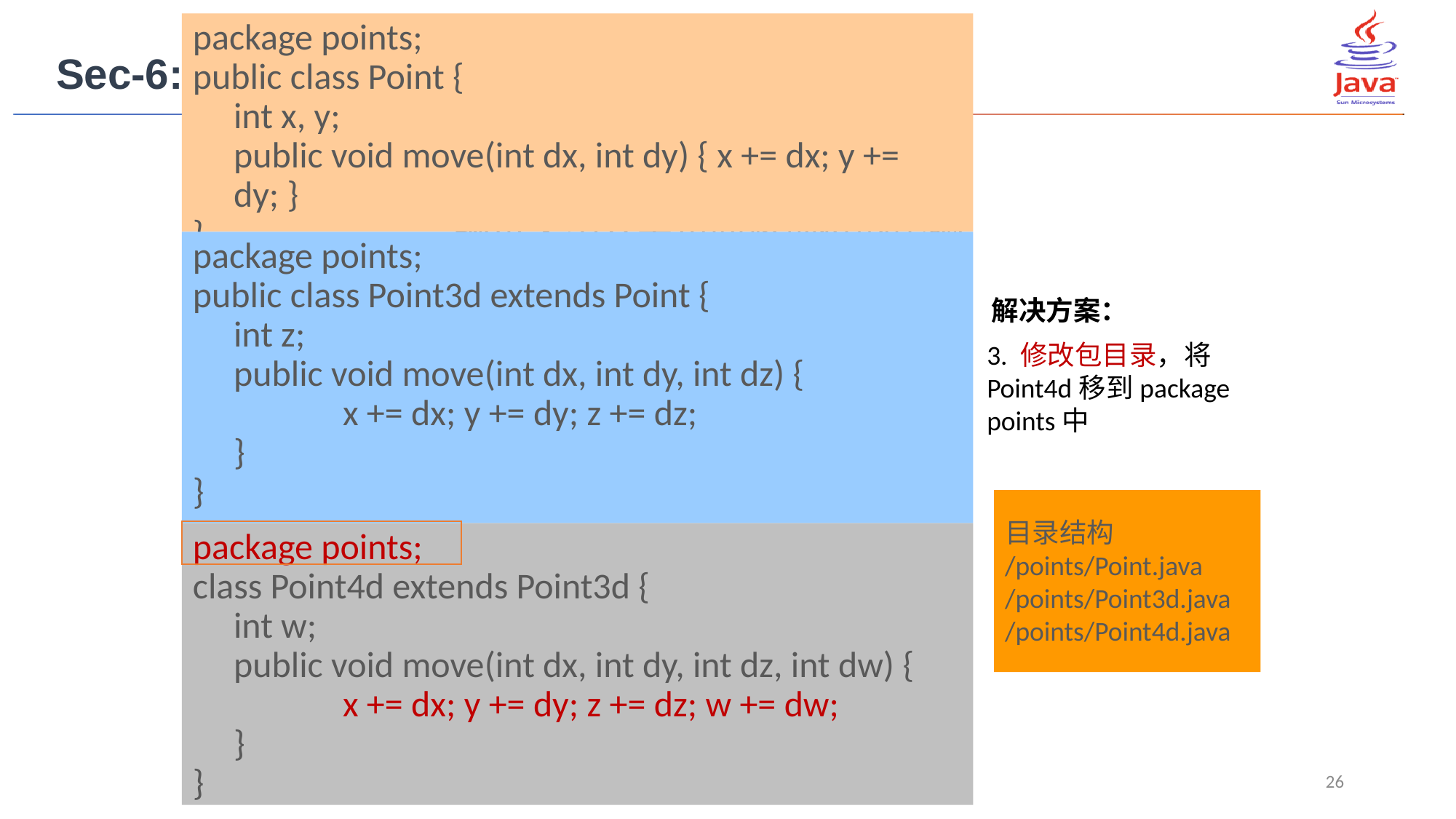

package points;
public class Point {
	int x, y;
	public void move(int dx, int dy) { x += dx; y += dy; }
}
Sec-6: 面向对象基础2 — 类的继承
继承关系受类访问修饰符的影响
package points;
public class Point3d extends Point {
	int z;
	public void move(int dx, int dy, int dz) {
		x += dx; y += dy; z += dz;
	}
}
解决方案：
3. 修改包目录，将Point4d移到package points中
目录结构
/points/Point.java
/points/Point3d.java
/points/Point4d.java

package points;
class Point4d extends Point3d {
	int w;
	public void move(int dx, int dy, int dz, int dw) {
		x += dx; y += dy; z += dz; w += dw;
	}
}
26